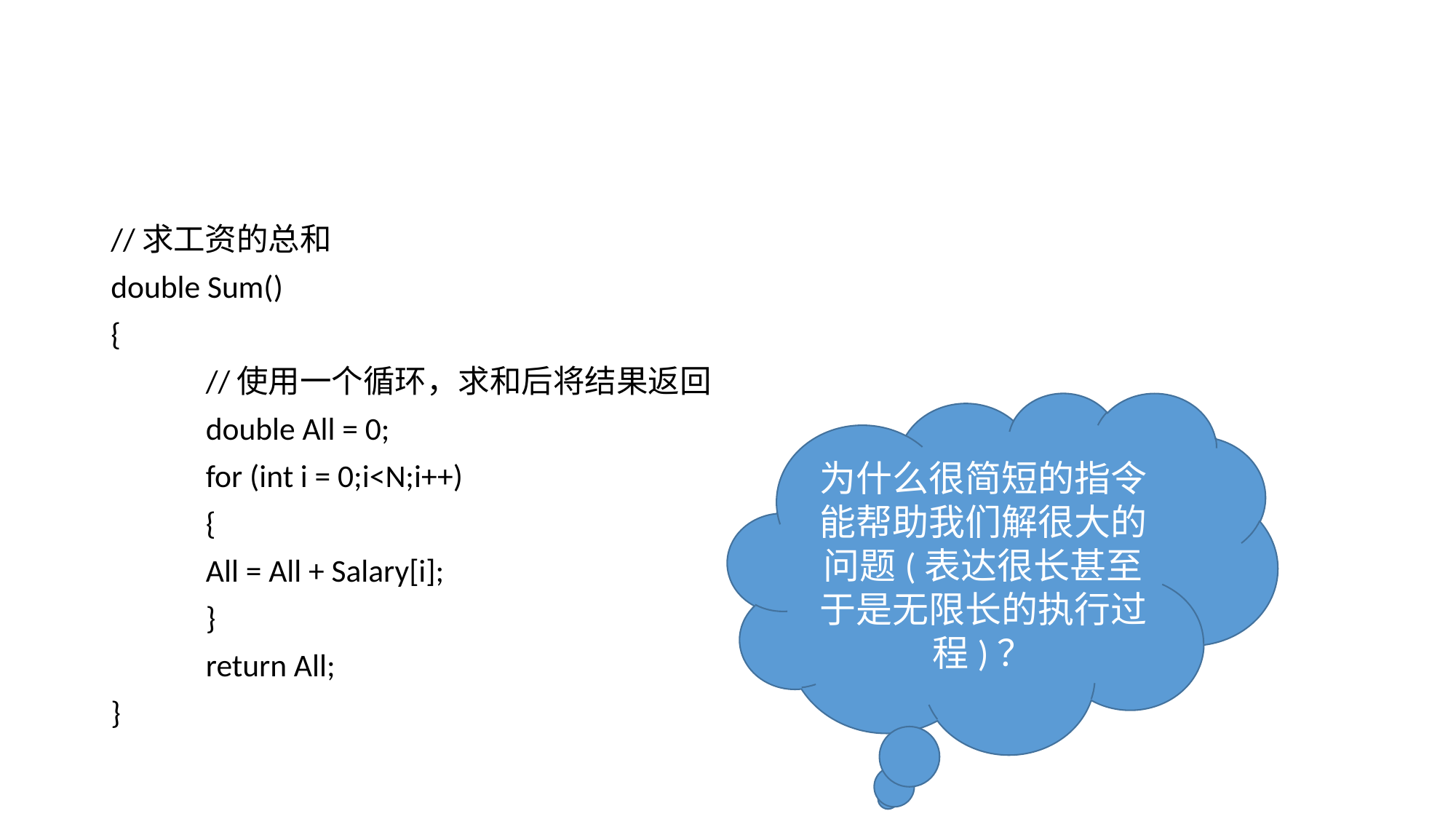

#
//求工资的总和
double Sum()
{
	//使用一个循环，求和后将结果返回
	double All = 0;
	for (int i = 0;i<N;i++)
	{
		All = All + Salary[i];
	}
	return All;
}

为什么很简短的指令能帮助我们解很大的问题(表达很长甚至于是无限长的执行过程)？